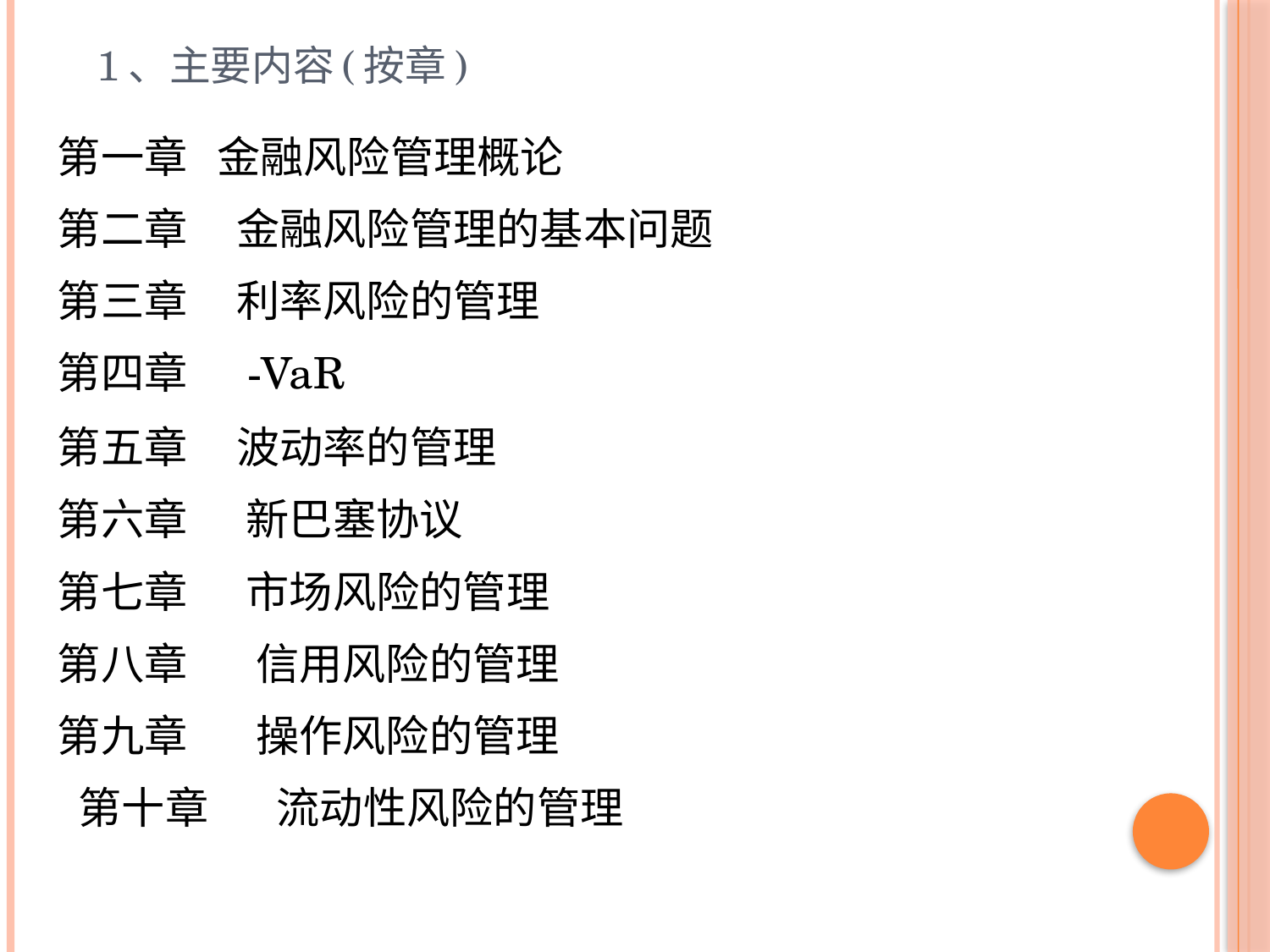

# 1、主要内容(按章)
第一章   金融风险管理概论
第二章     金融风险管理的基本问题
第三章     利率风险的管理
第四章     -VaR
第五章     波动率的管理
第六章      新巴塞协议
第七章      市场风险的管理
第八章       信用风险的管理
第九章       操作风险的管理
 第十章       流动性风险的管理